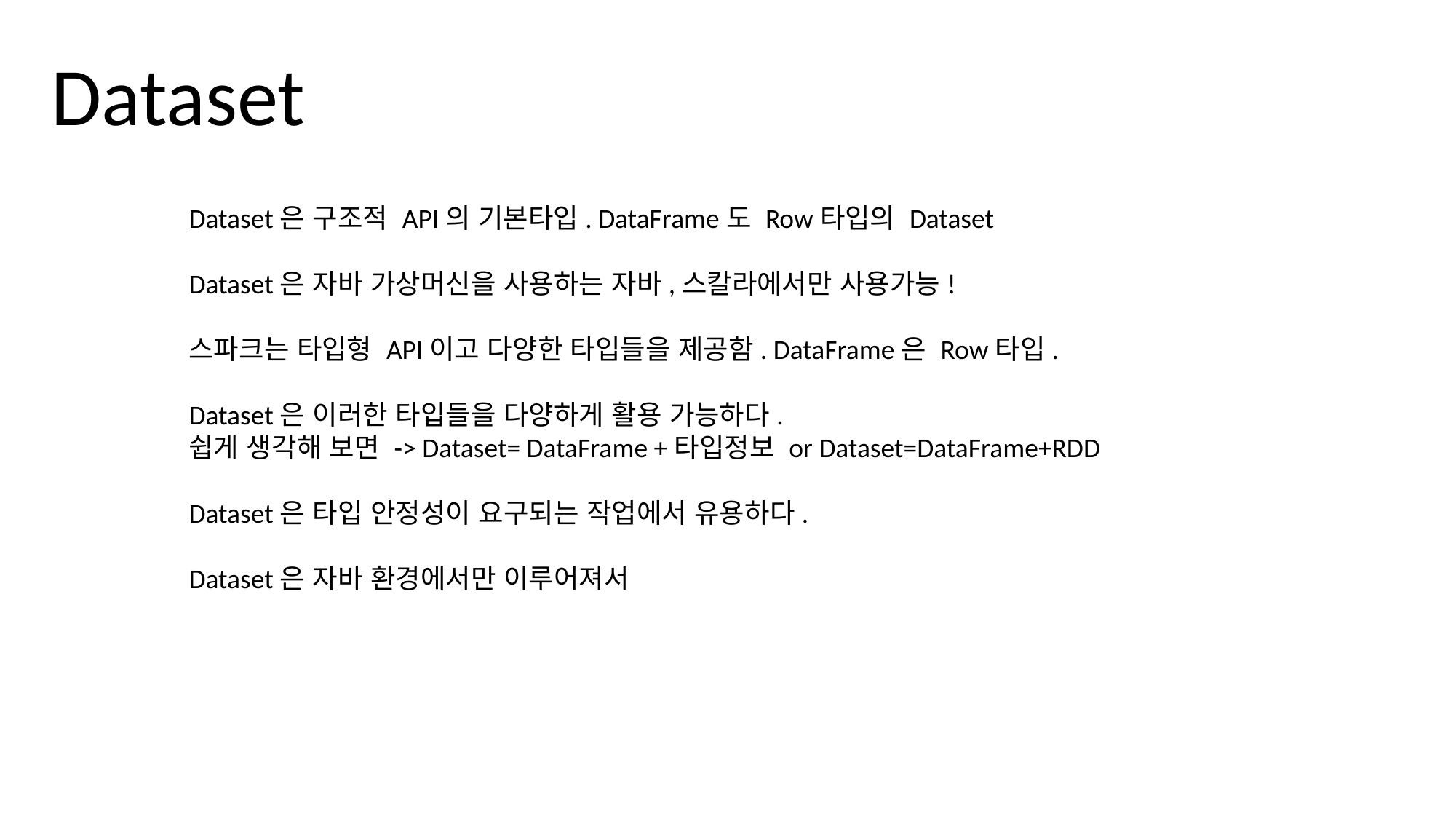

Dataset
Dataset은 구조적 API의 기본타입. DataFrame도 Row타입의 Dataset

Dataset은 자바 가상머신을 사용하는 자바,스칼라에서만 사용가능!

스파크는 타입형 API이고 다양한 타입들을 제공함. DataFrame은 Row타입.

Dataset은 이러한 타입들을 다양하게 활용 가능하다.
쉽게 생각해 보면 -> Dataset= DataFrame +타입정보 or Dataset=DataFrame+RDD

Dataset은 타입 안정성이 요구되는 작업에서 유용하다.

Dataset은 자바 환경에서만 이루어져서